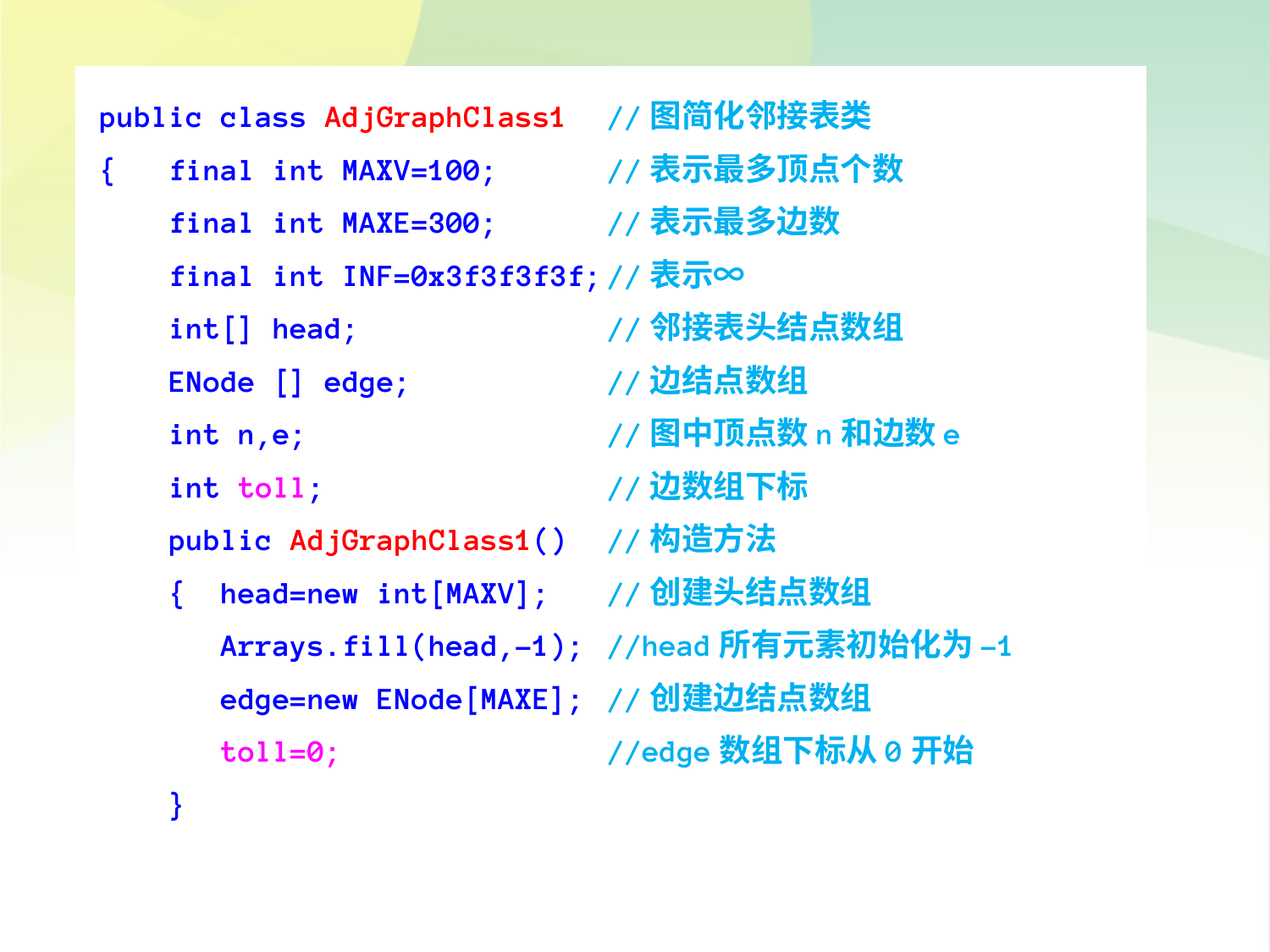

public class AdjGraphClass1	//图简化邻接表类
{   final int MAXV=100;	//表示最多顶点个数
    final int MAXE=300;	//表示最多边数
    final int INF=0x3f3f3f3f;	//表示∞
    int[] head;		//邻接表头结点数组
    ENode [] edge;		//边结点数组
    int n,e;			//图中顶点数n和边数e
    int toll;			//边数组下标
    public AdjGraphClass1()	//构造方法
    {  head=new int[MAXV]; 	//创建头结点数组
       Arrays.fill(head,-1);	//head所有元素初始化为-1
       edge=new ENode[MAXE]; 	//创建边结点数组
       toll=0;			//edge数组下标从0开始
    }